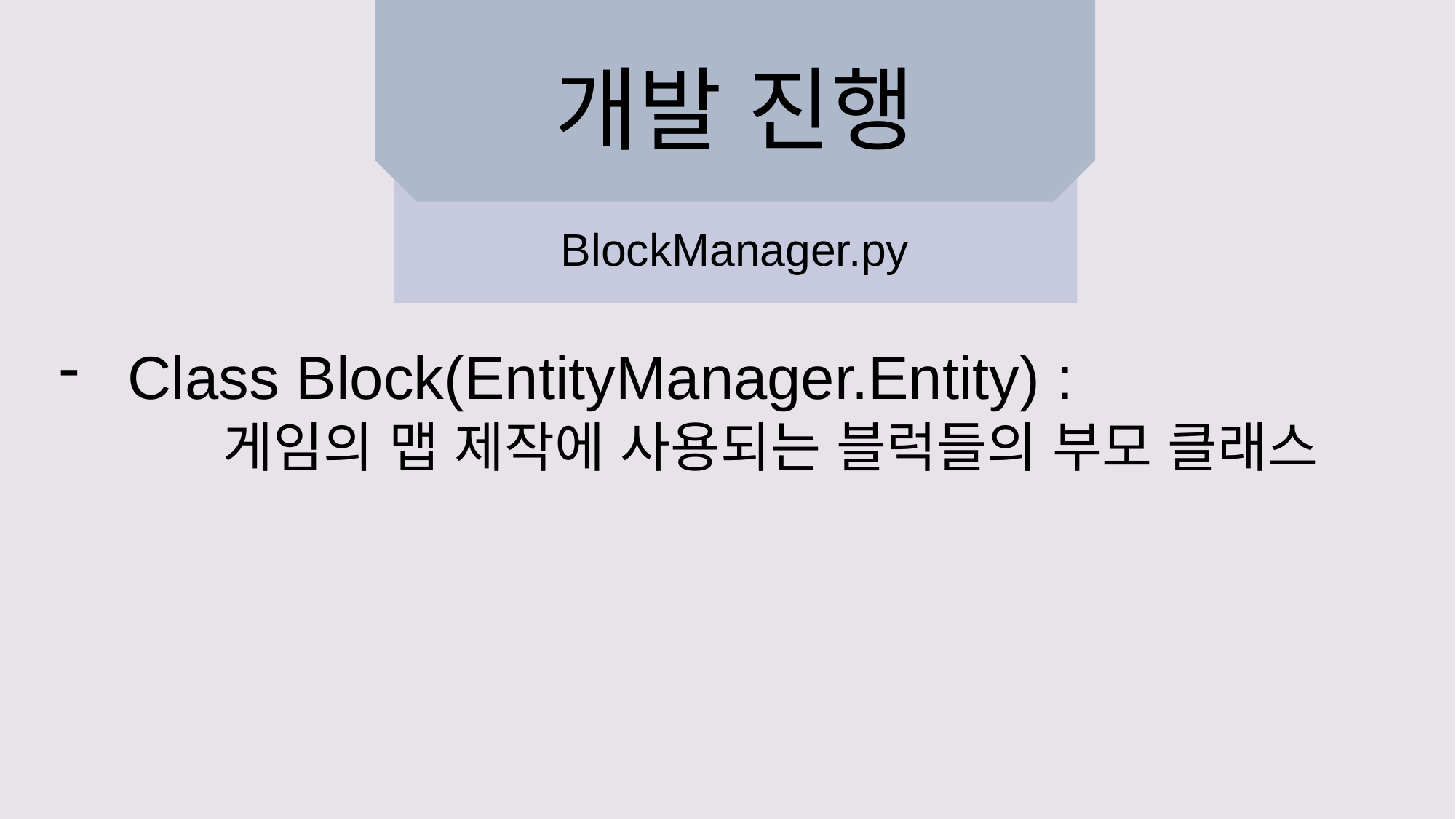

# 개발 진행

BlockManager.py
Class Block(EntityManager.Entity) :
	게임의 맵 제작에 사용되는 블럭들의 부모 클래스